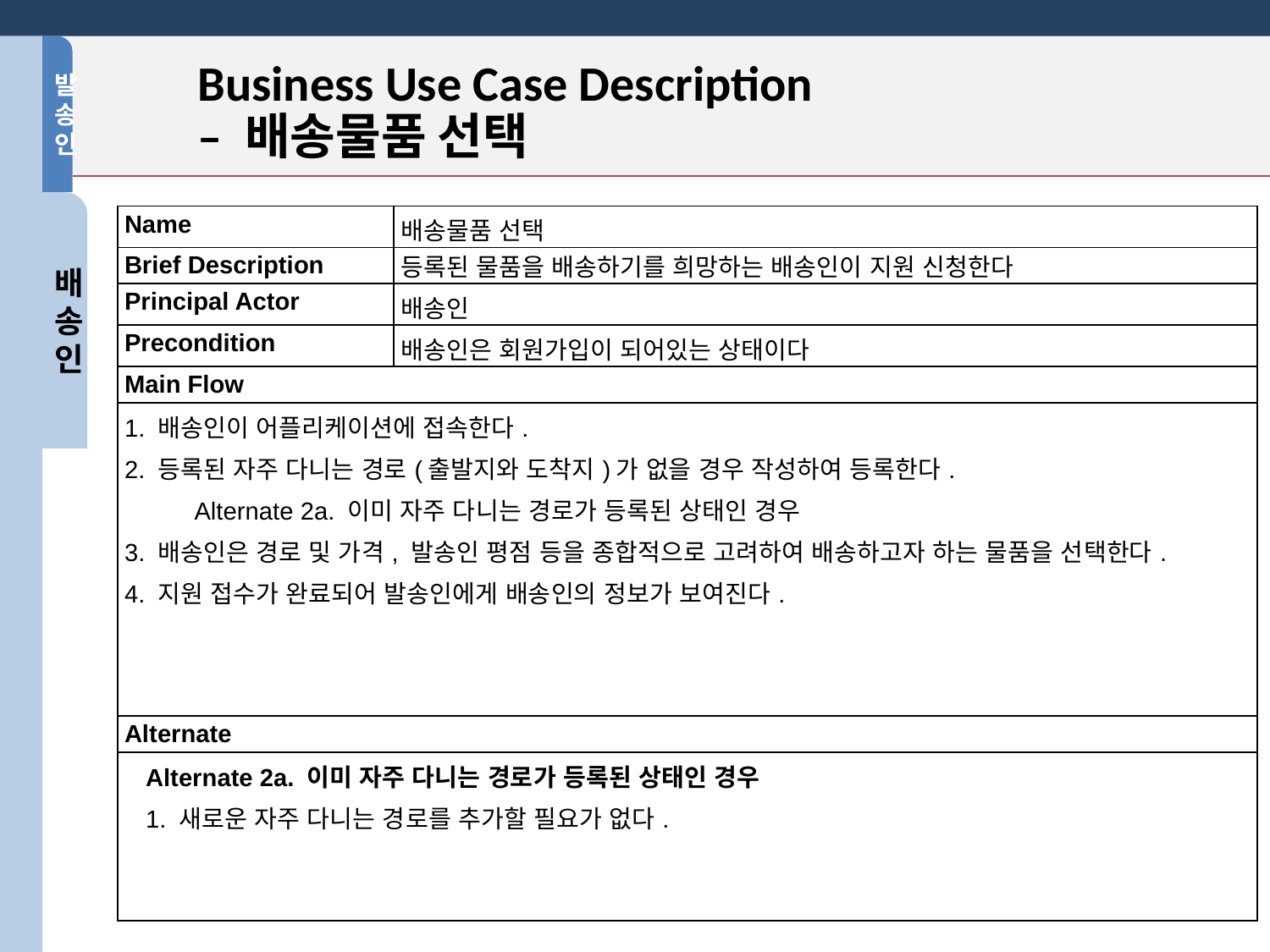

발송인
Business Use Case Description
– 배송물품 선택
배송인
| Name | 배송물품 선택 |
| --- | --- |
| Brief Description | 등록된 물품을 배송하기를 희망하는 배송인이 지원 신청한다 |
| Principal Actor | 배송인 |
| Precondition | 배송인은 회원가입이 되어있는 상태이다 |
| Main Flow |  |
| 1. 배송인이 어플리케이션에 접속한다. 2. 등록된 자주 다니는 경로(출발지와 도착지)가 없을 경우 작성하여 등록한다. Alternate 2a. 이미 자주 다니는 경로가 등록된 상태인 경우 3. 배송인은 경로 및 가격, 발송인 평점 등을 종합적으로 고려하여 배송하고자 하는 물품을 선택한다. 4. 지원 접수가 완료되어 발송인에게 배송인의 정보가 보여진다. |  |
| Alternate |  |
| Alternate 2a. 이미 자주 다니는 경로가 등록된 상태인 경우 1. 새로운 자주 다니는 경로를 추가할 필요가 없다. |  |